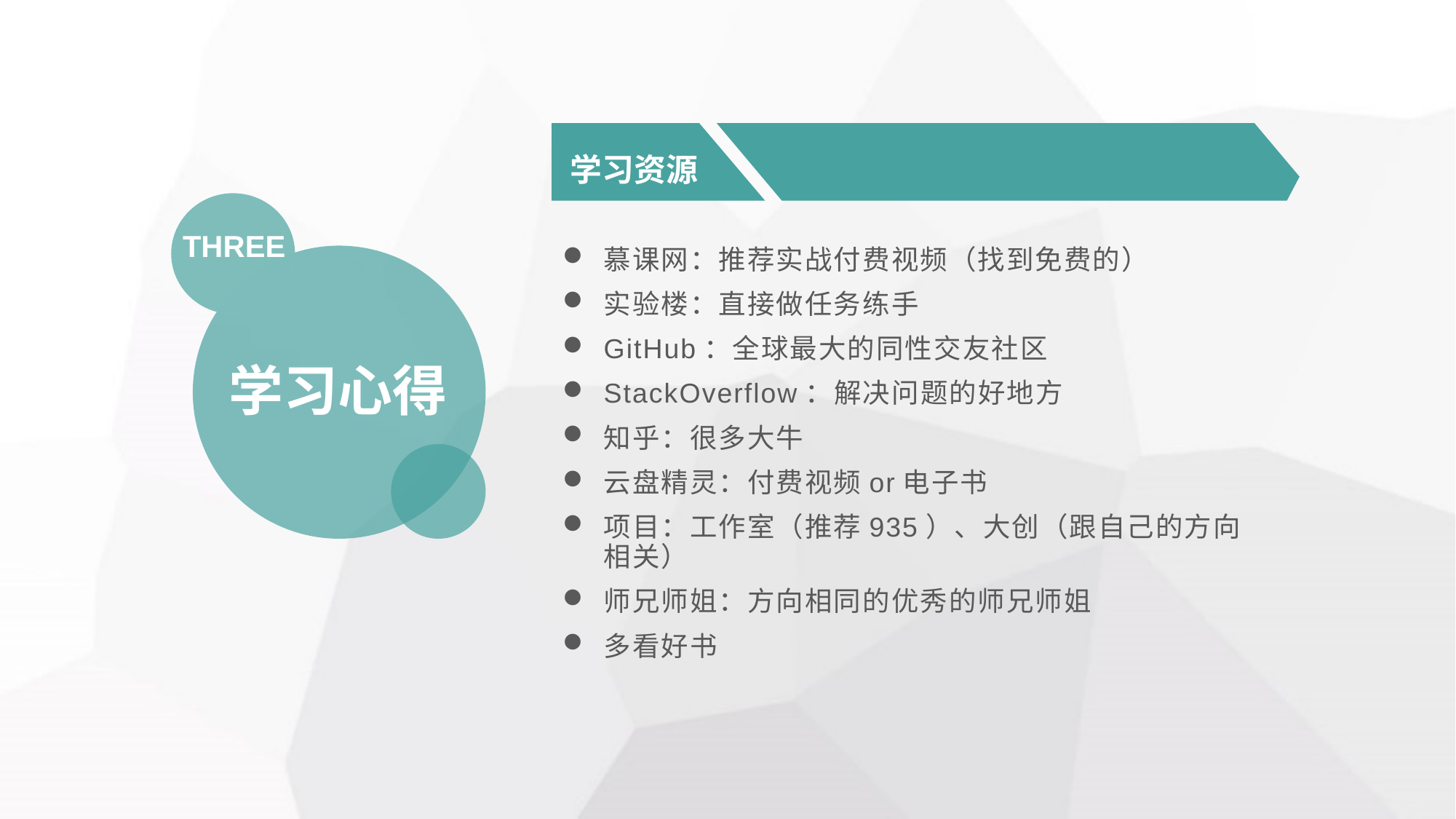

学习资源

THREE

慕课网：推荐实战付费视频（找到免费的）
实验楼：直接做任务练手
GitHub：全球最大的同性交友社区
StackOverflow：解决问题的好地方
知乎：很多大牛
云盘精灵：付费视频or电子书
项目：工作室（推荐935）、大创（跟自己的方向相关）
师兄师姐：方向相同的优秀的师兄师姐
多看好书

学习心得